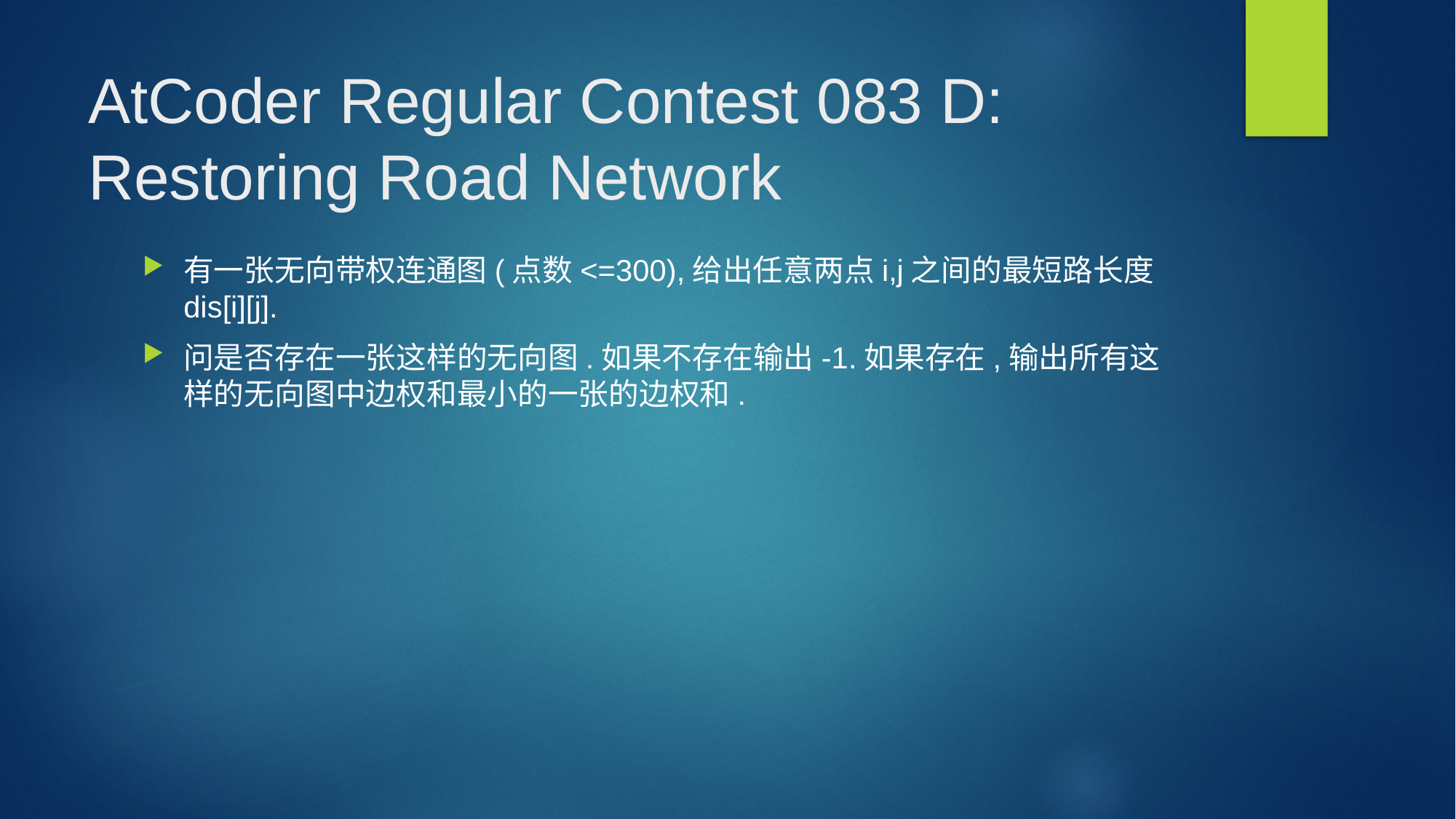

# AtCoder Regular Contest 083 D: Restoring Road Network
有一张无向带权连通图(点数<=300),给出任意两点i,j之间的最短路长度dis[i][j].
问是否存在一张这样的无向图.如果不存在输出-1.如果存在,输出所有这样的无向图中边权和最小的一张的边权和.